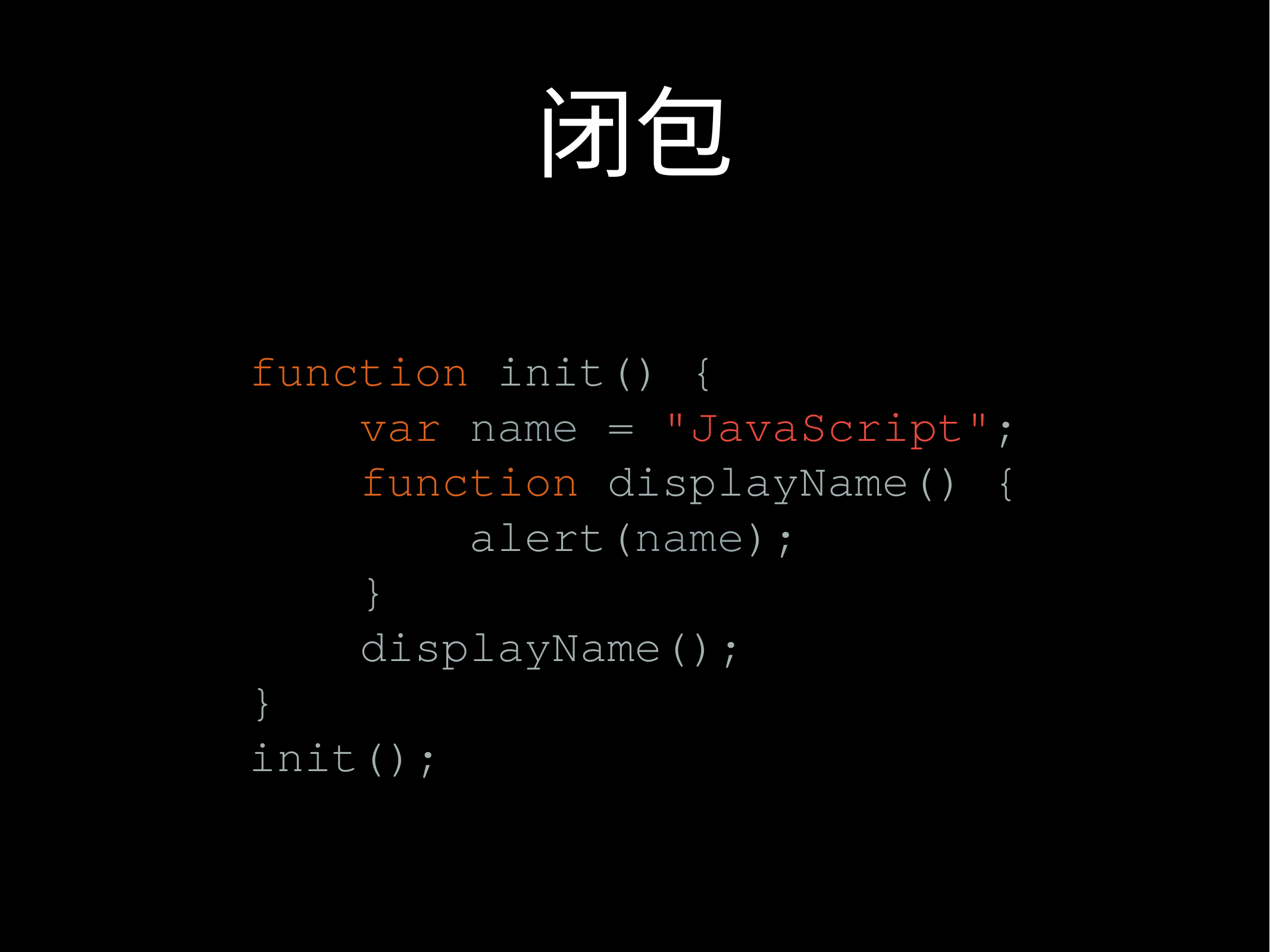

# 闭包
function init() {
    var name = "JavaScript";
    function displayName() {
        alert(name);
    }
    displayName();
}
init();